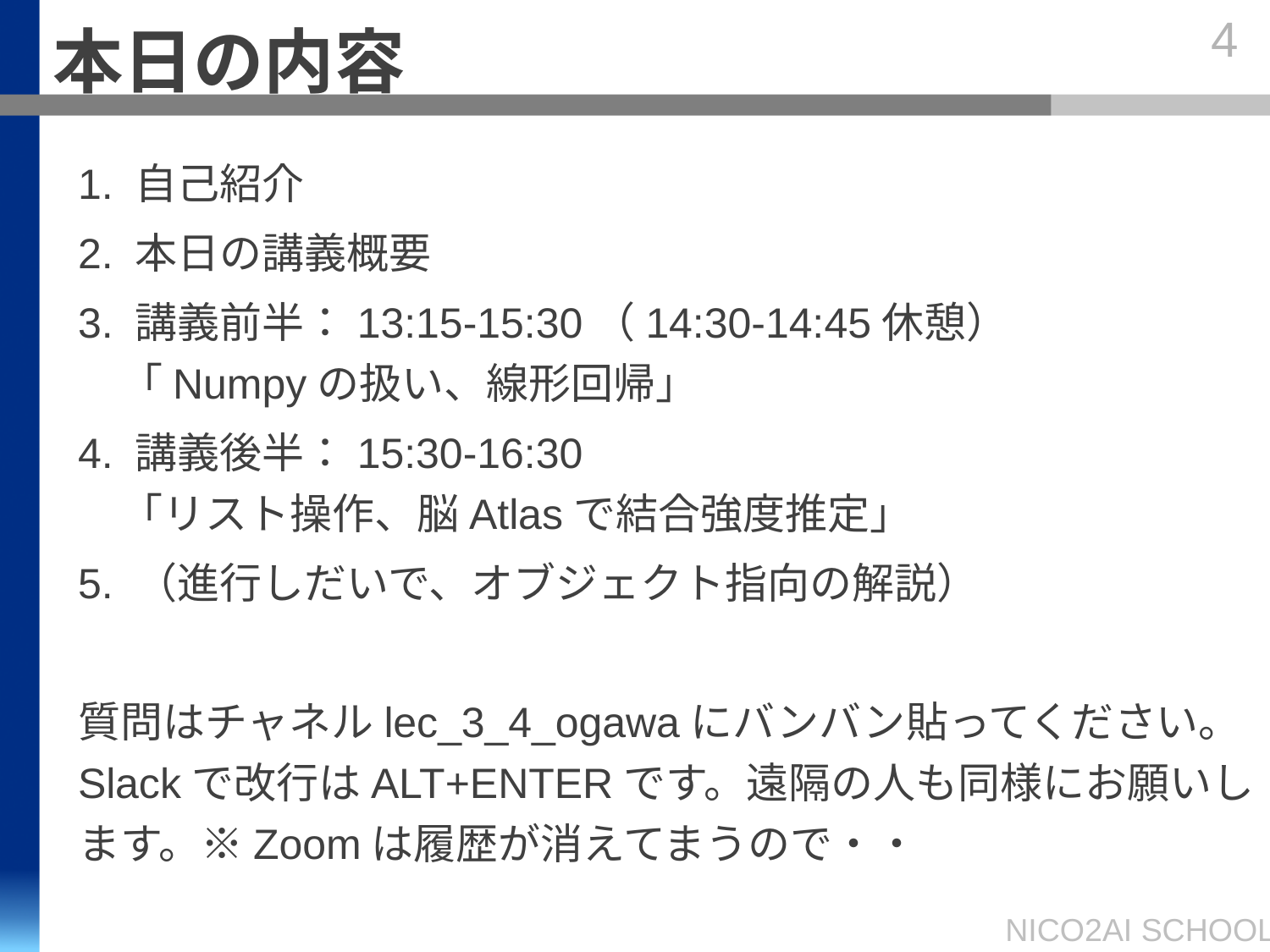

# 本日の内容
4
1. 自己紹介
2. 本日の講義概要
3. 講義前半：13:15-15:30（14:30-14:45休憩）
　「Numpyの扱い、線形回帰」
4. 講義後半：15:30-16:30
　「リスト操作、脳Atlasで結合強度推定」
5. （進行しだいで、オブジェクト指向の解説）

質問はチャネルlec_3_4_ogawaにバンバン貼ってください。Slackで改行はALT+ENTERです。遠隔の人も同様にお願いします。※Zoomは履歴が消えてまうので・・